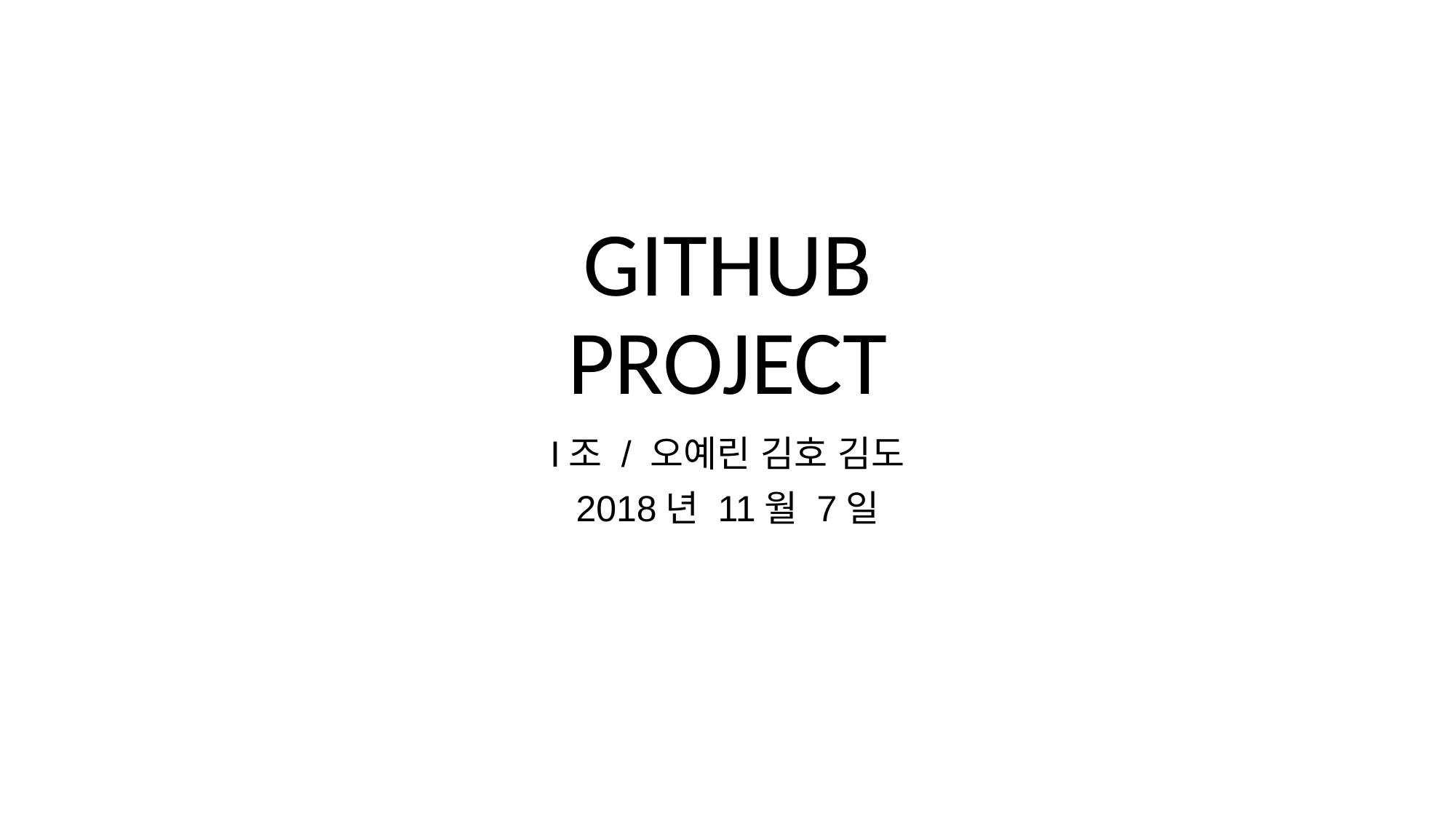

# GITHUB PROJECT
I조 / 오예린 김호 김도
2018년 11월 7일